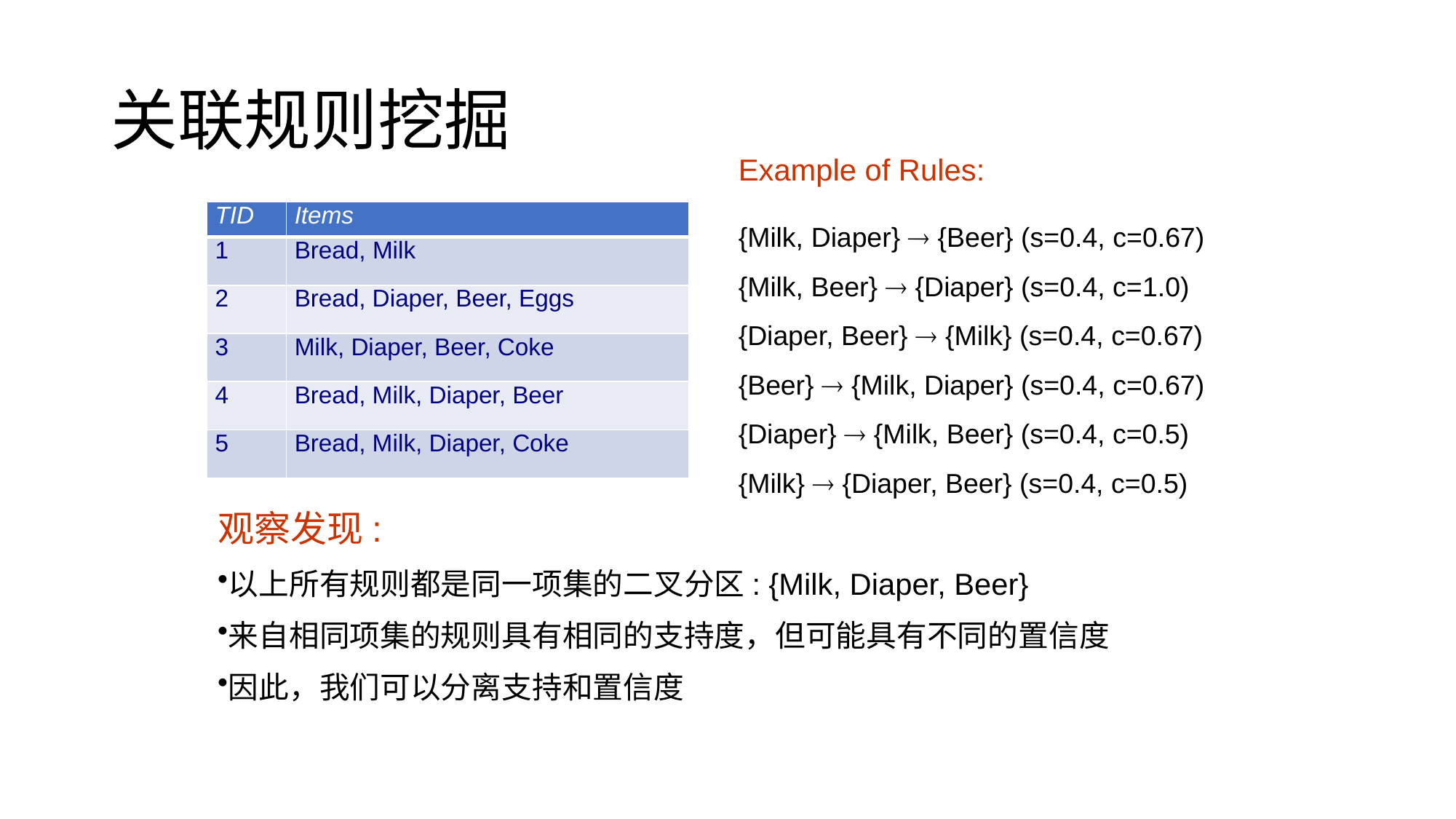

# 关联规则挖掘
Example of Rules:
{Milk, Diaper} → {Beer} (s=0.4, c=0.67)
{Milk, Beer} → {Diaper} (s=0.4, c=1.0)
{Diaper, Beer} → {Milk} (s=0.4, c=0.67)
{Beer} → {Milk, Diaper} (s=0.4, c=0.67)
{Diaper} → {Milk, Beer} (s=0.4, c=0.5)
{Milk} → {Diaper, Beer} (s=0.4, c=0.5)
| TID | Items |
| --- | --- |
| 1 | Bread, Milk |
| 2 | Bread, Diaper, Beer, Eggs |
| 3 | Milk, Diaper, Beer, Coke |
| 4 | Bread, Milk, Diaper, Beer |
| 5 | Bread, Milk, Diaper, Coke |
观察发现:
以上所有规则都是同一项集的二叉分区: {Milk, Diaper, Beer}
来自相同项集的规则具有相同的支持度，但可能具有不同的置信度
因此，我们可以分离支持和置信度